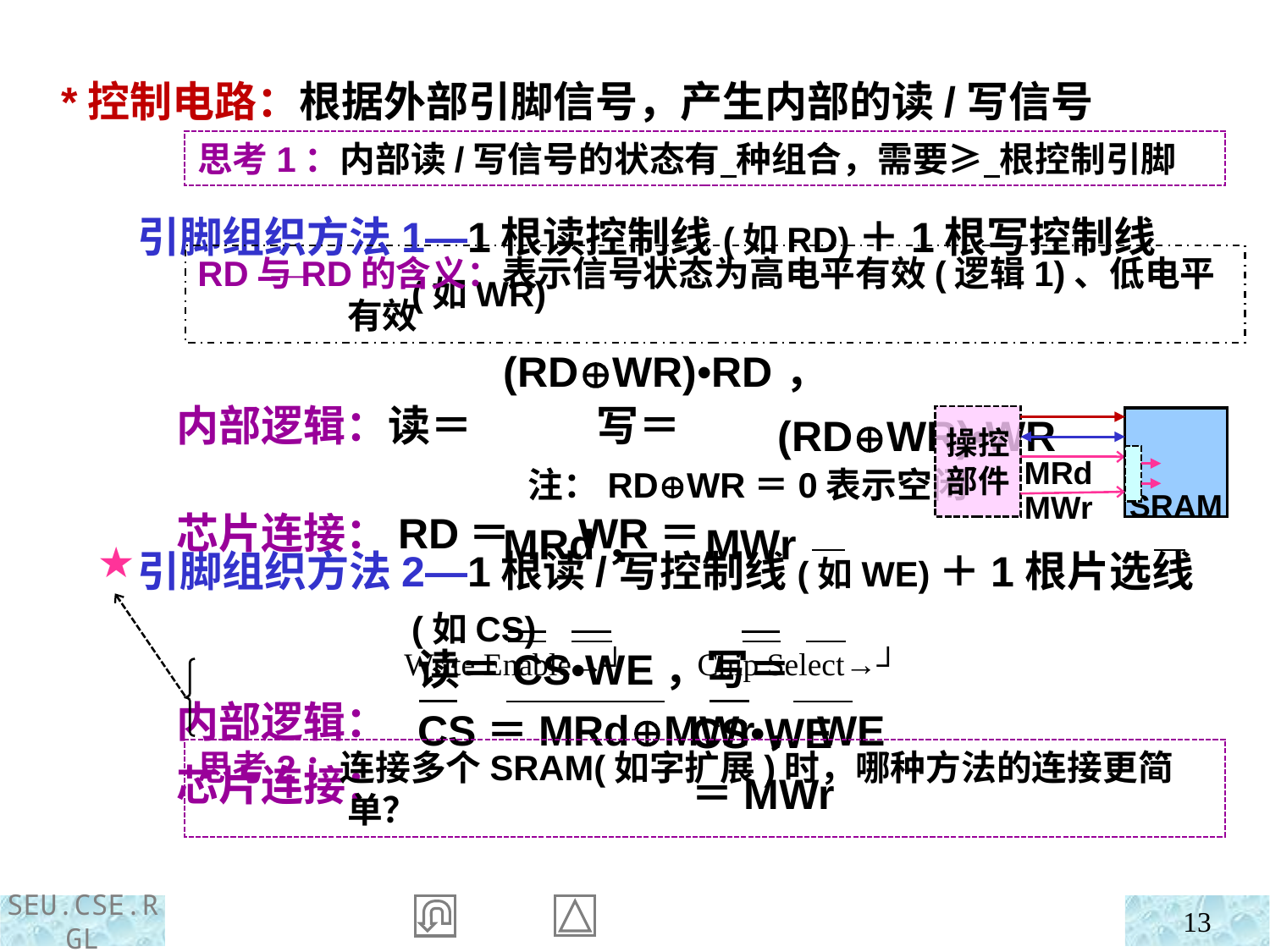

*控制电路：根据外部引脚信号，产生内部的读/写信号
思考1：内部读/写信号的状态有  种组合，需要≥  根控制引脚
引脚组织方法1—1根读控制线(如RD)＋1根写控制线(如WR)

   内部逻辑：读＝             写＝

   芯片连接：RD＝      WR＝
RD与RD的含义：表示信号状态为高电平有效(逻辑1)、低电平有效

(RD⊕WR)•RD ，    (RD⊕WR)•WR
  注：RD⊕WR＝0表示空闲
MRd，     MWr
操控
部件
 SRAM

MRd
MWr
引脚组织方法2—1根读/写控制线(如WE)＋1根片选线(如CS)
                              Write Enable→┘        Chip Select→┘
   内部逻辑：
   芯片连接：
★

读＝CS•WE，写＝CS•WE
CS＝MRd⊕MWr，WE＝MWr
思考2：连接多个SRAM(如字扩展)时，哪种方法的连接更简单？

13